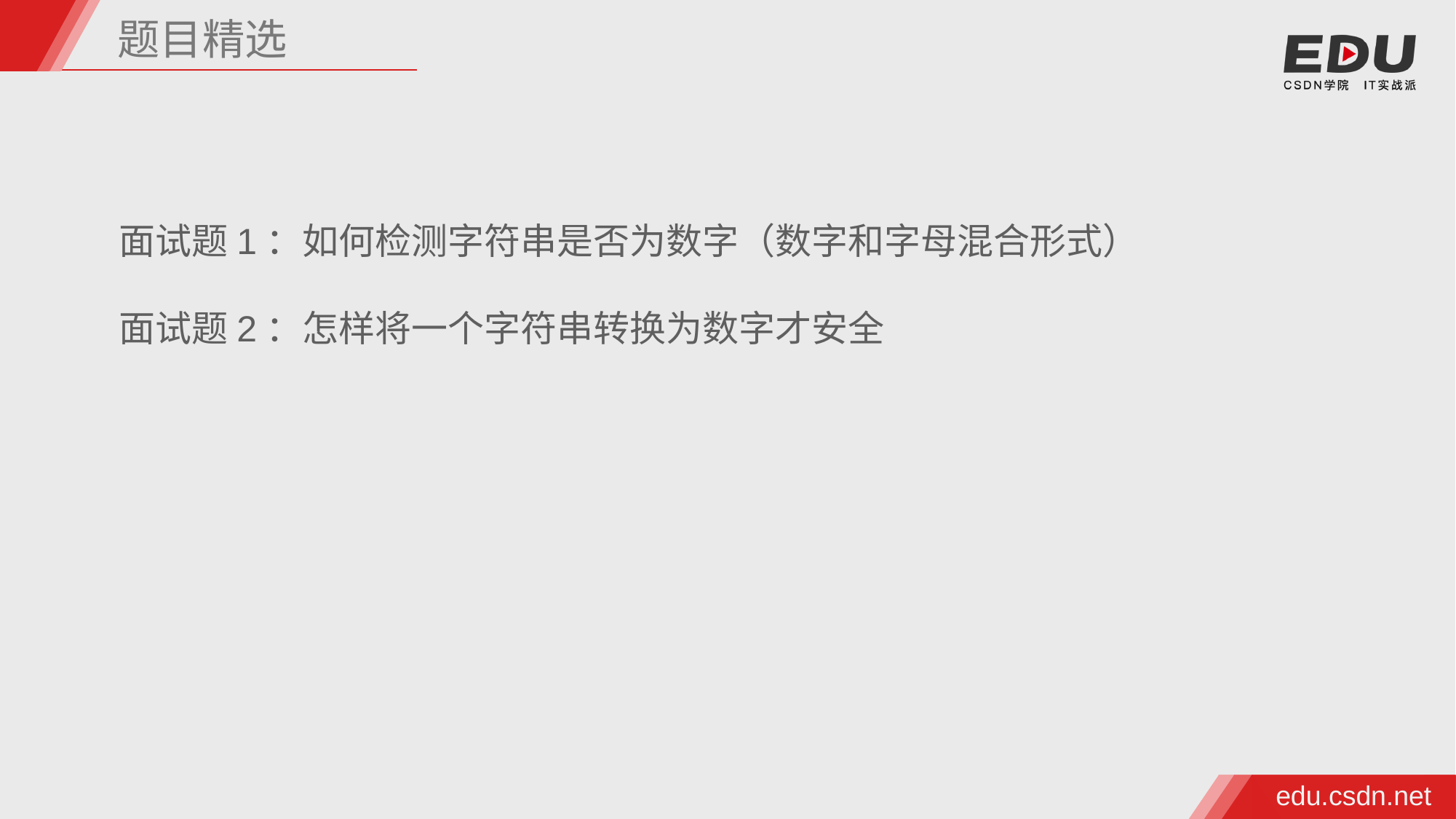

题目精选
面试题1：如何检测字符串是否为数字（数字和字母混合形式）
面试题2：怎样将一个字符串转换为数字才安全
edu.csdn.net